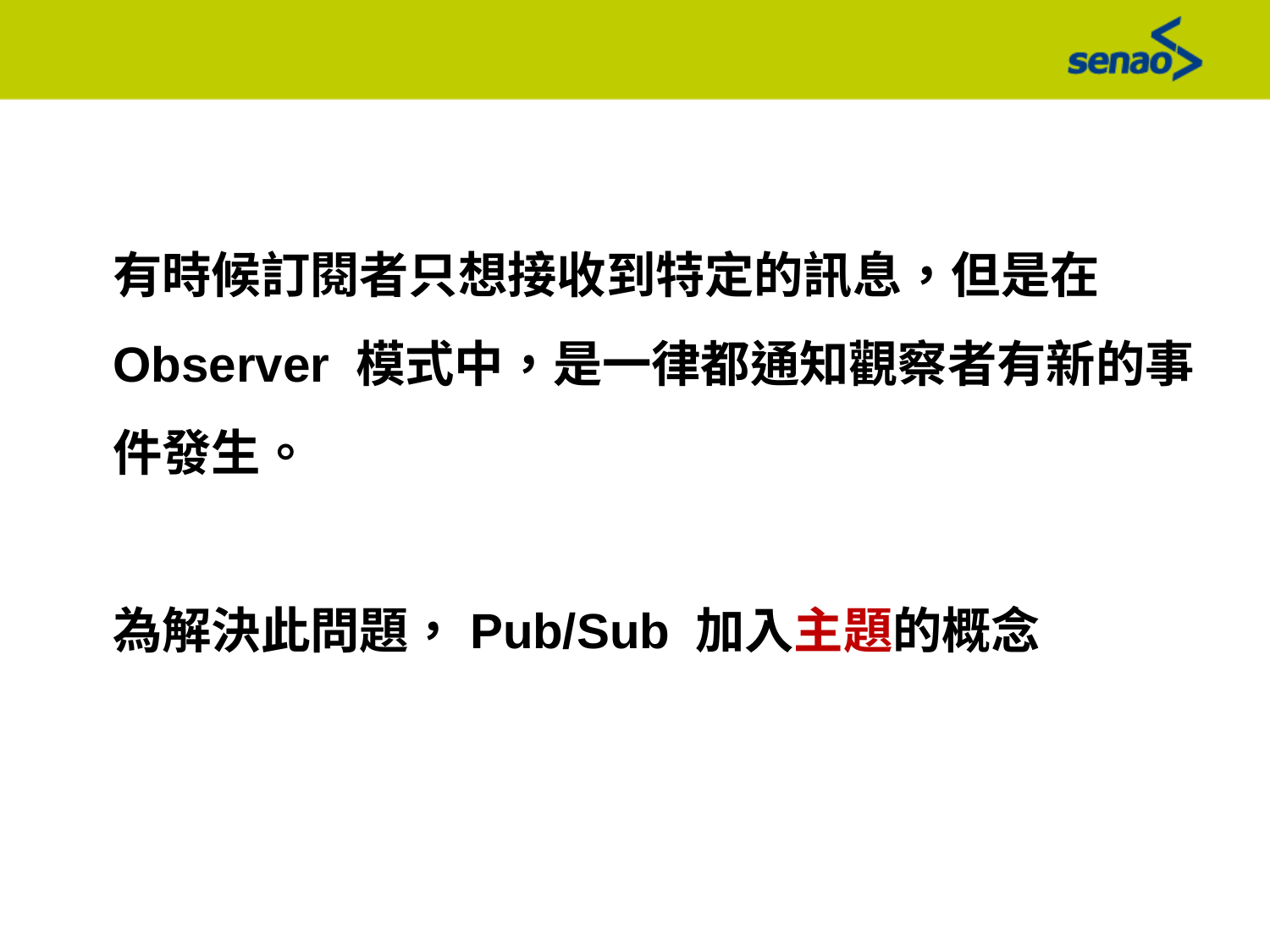

有時候訂閱者只想接收到特定的訊息，但是在 Observer 模式中，是一律都通知觀察者有新的事件發生。

為解決此問題，Pub/Sub 加入主題的概念